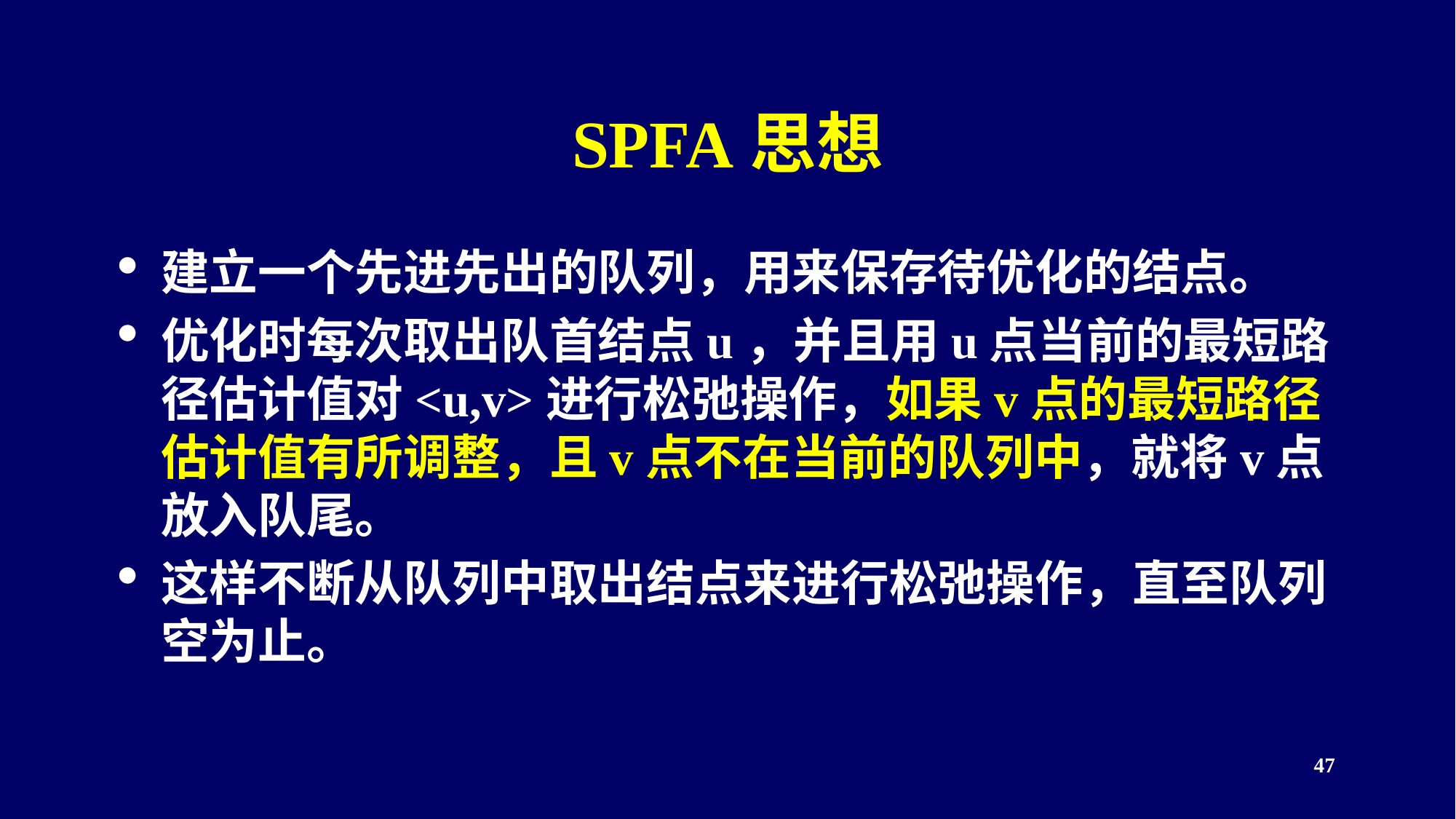

# SPFA思想
建立一个先进先出的队列，用来保存待优化的结点。
优化时每次取出队首结点u，并且用u点当前的最短路径估计值对<u,v>进行松弛操作，如果v点的最短路径估计值有所调整，且v点不在当前的队列中，就将v点放入队尾。
这样不断从队列中取出结点来进行松弛操作，直至队列空为止。
47